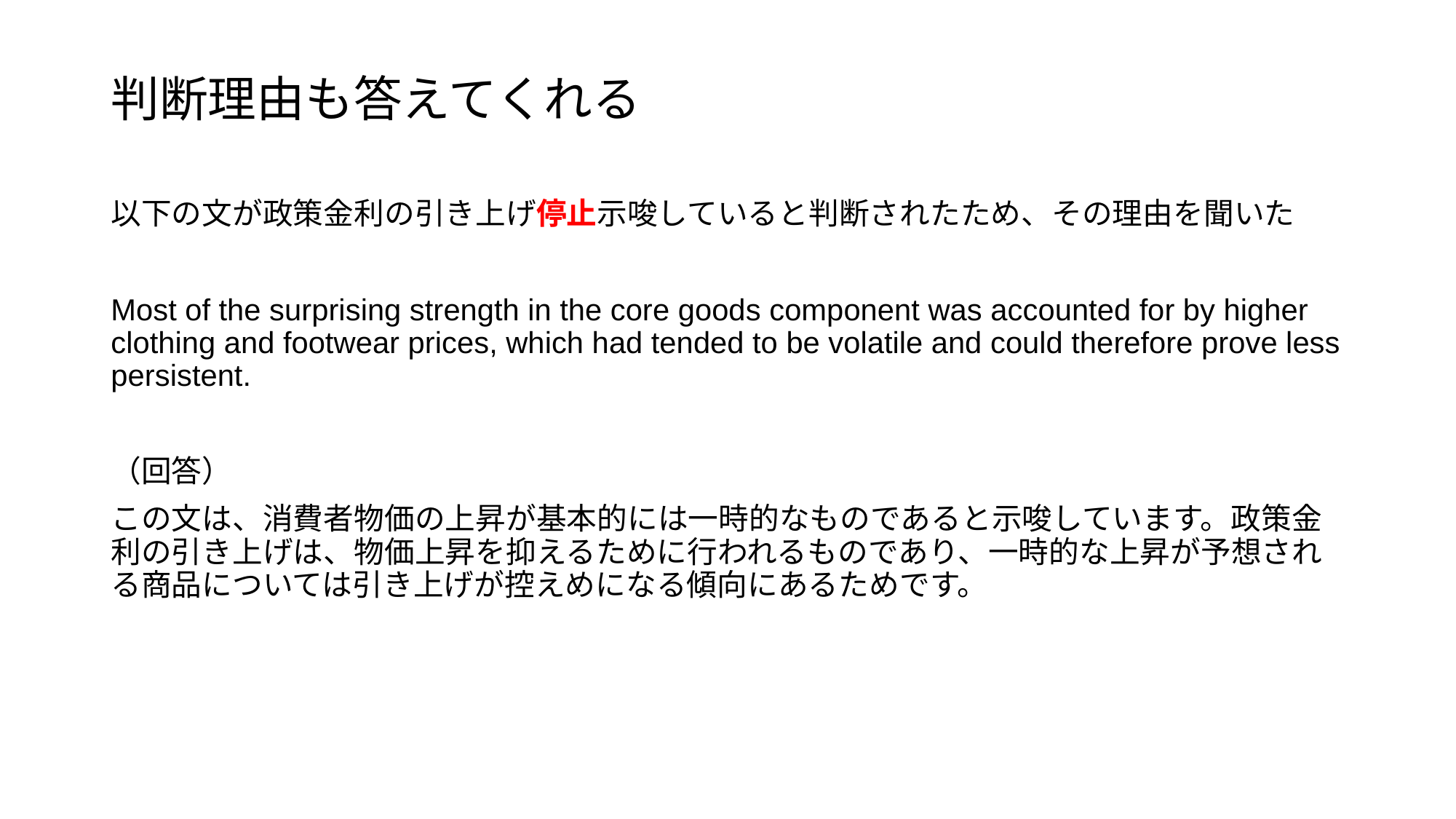

# 判断理由も答えてくれる
以下の文が政策金利の引き上げ停止示唆していると判断されたため、その理由を聞いた

Most of the surprising strength in the core goods component was accounted for by higher clothing and footwear prices, which had tended to be volatile and could therefore prove less persistent.

（回答）
この文は、消費者物価の上昇が基本的には一時的なものであると示唆しています。政策金利の引き上げは、物価上昇を抑えるために行われるものであり、一時的な上昇が予想される商品については引き上げが控えめになる傾向にあるためです。